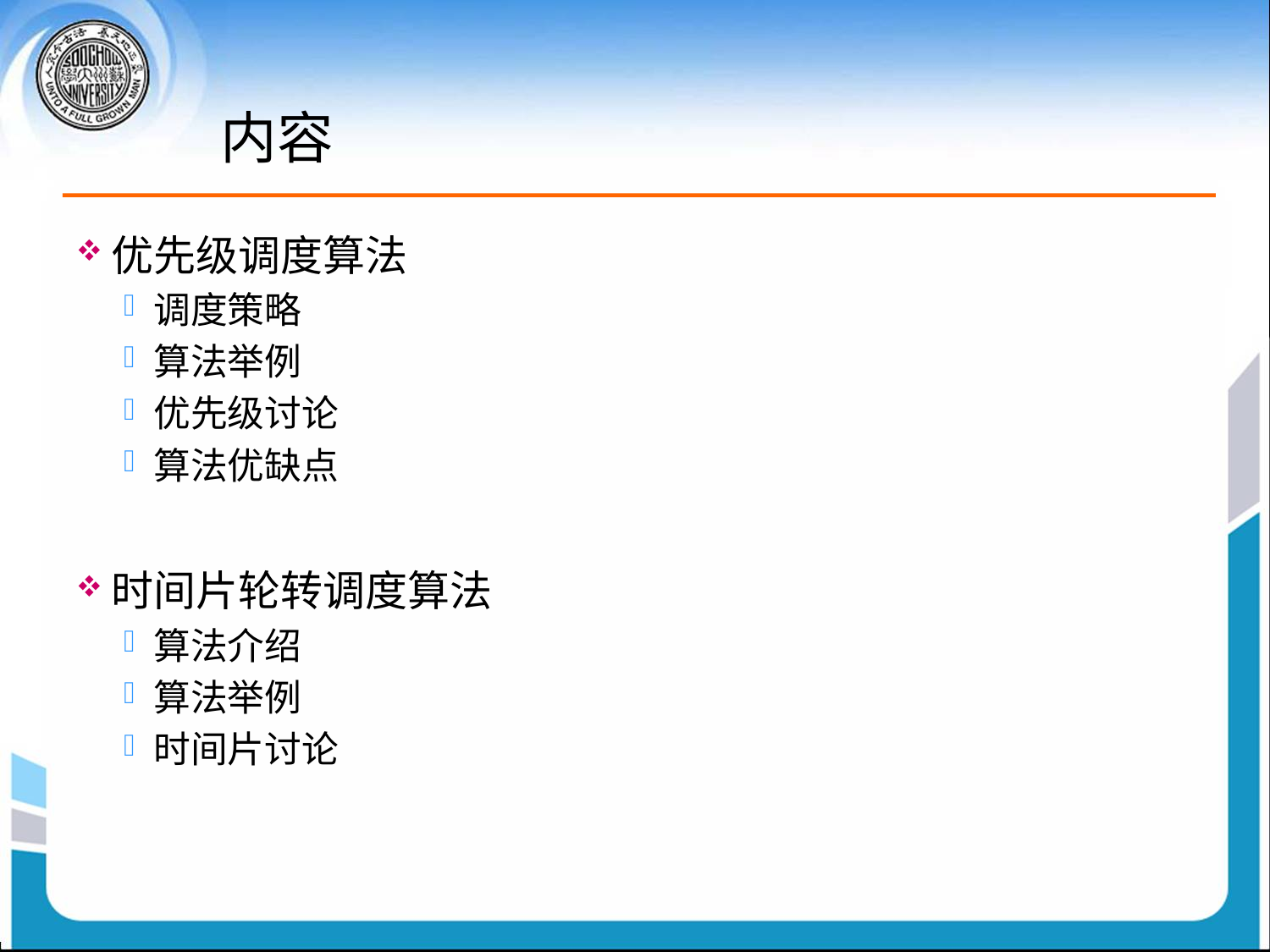

# 内容
优先级调度算法
调度策略
算法举例
优先级讨论
算法优缺点

时间片轮转调度算法
算法介绍
算法举例
时间片讨论